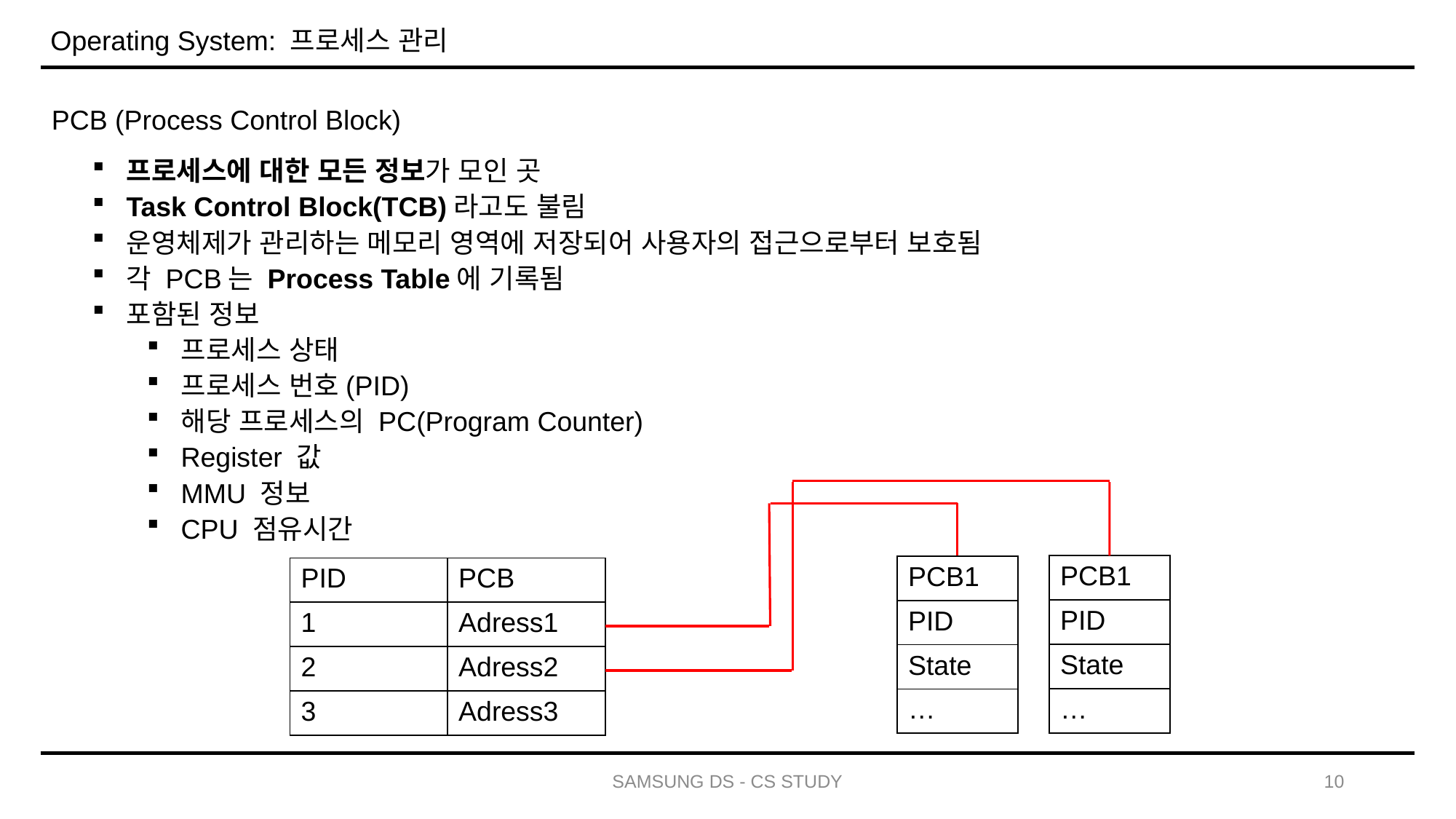

Operating System: 프로세스 관리
PCB (Process Control Block)
프로세스에 대한 모든 정보가 모인 곳
Task Control Block(TCB)라고도 불림
운영체제가 관리하는 메모리 영역에 저장되어 사용자의 접근으로부터 보호됨
각 PCB는 Process Table에 기록됨
포함된 정보
프로세스 상태
프로세스 번호(PID)
해당 프로세스의 PC(Program Counter)
Register 값
MMU 정보
CPU 점유시간
| PCB1 |
| --- |
| PID |
| State |
| … |
| PCB1 |
| --- |
| PID |
| State |
| … |
| PID | PCB |
| --- | --- |
| 1 | Adress1 |
| 2 | Adress2 |
| 3 | Adress3 |
SAMSUNG DS - CS STUDY
10